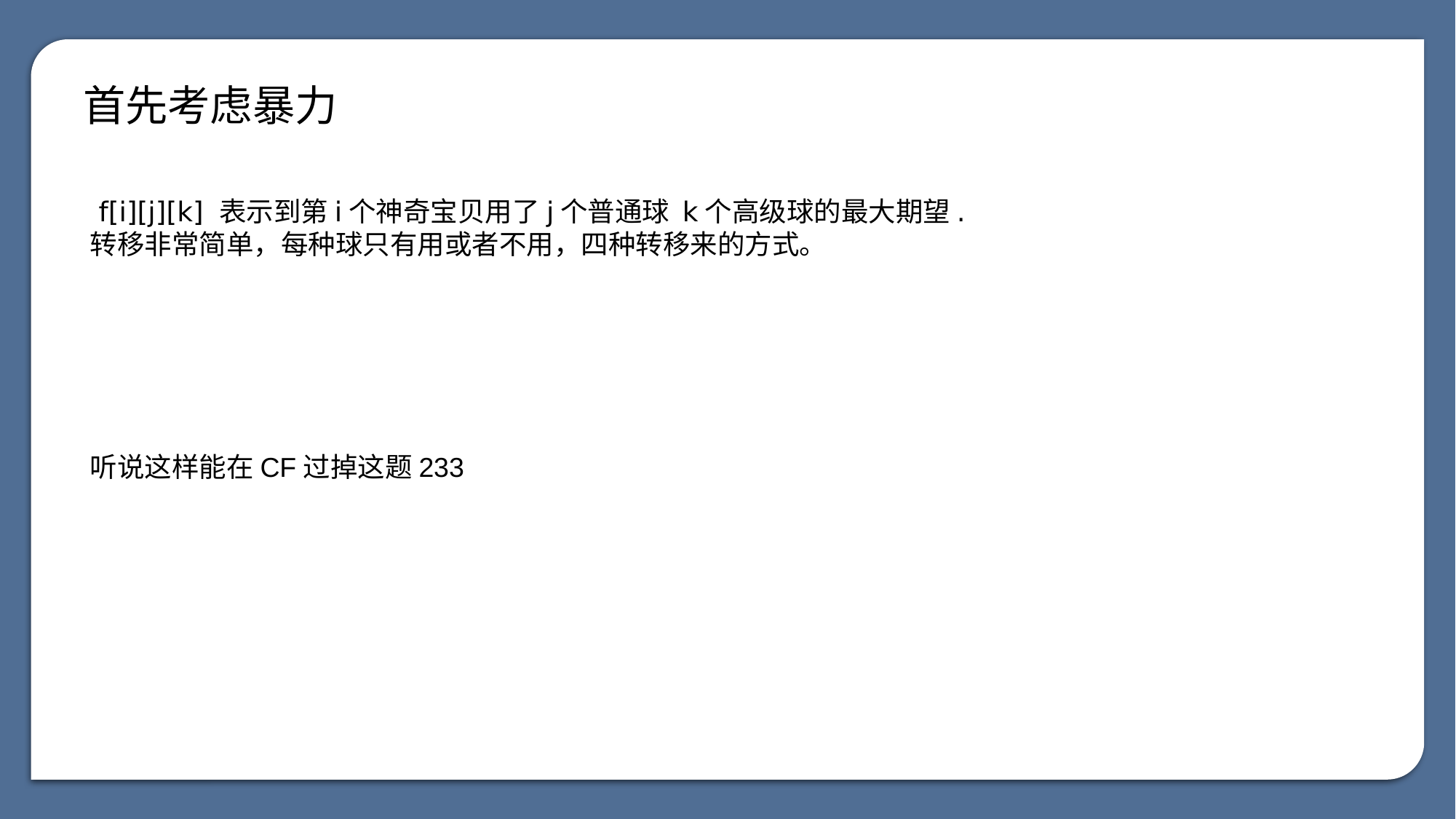

首先考虑暴力
 f[i][j][k] 表示到第i个神奇宝贝用了j个普通球 k个高级球的最大期望.
转移非常简单，每种球只有用或者不用，四种转移来的方式。
听说这样能在CF过掉这题233